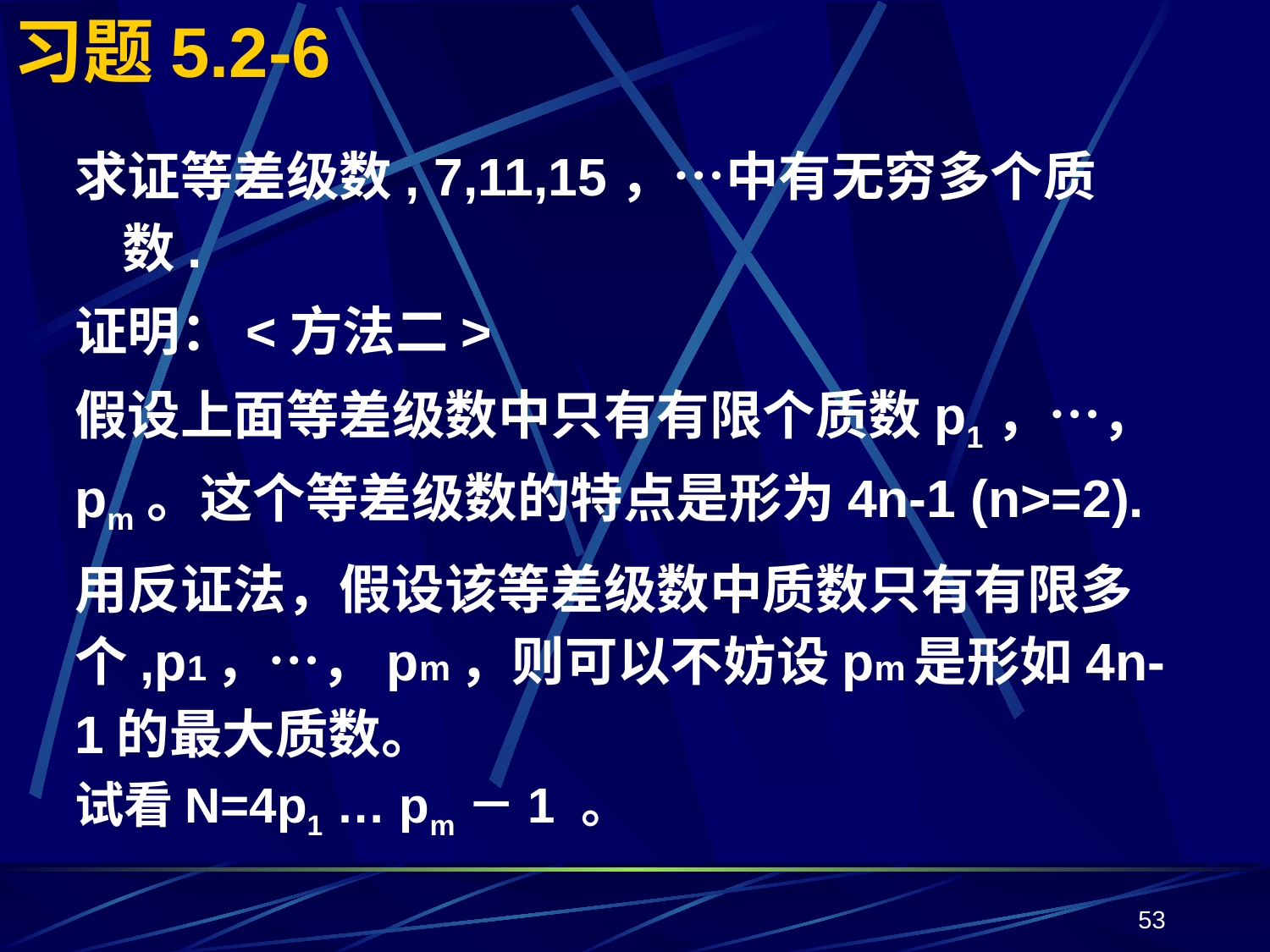

# 习题5.2-6
求证等差级数, 7,11,15，…中有无穷多个质数.
证明：<方法二>
假设上面等差级数中只有有限个质数p1，…，pm。这个等差级数的特点是形为4n-1 (n>=2).
用反证法，假设该等差级数中质数只有有限多个,p1，…，pm，则可以不妨设pm是形如4n-1的最大质数。
试看N=4p1 … pm－1 。

53